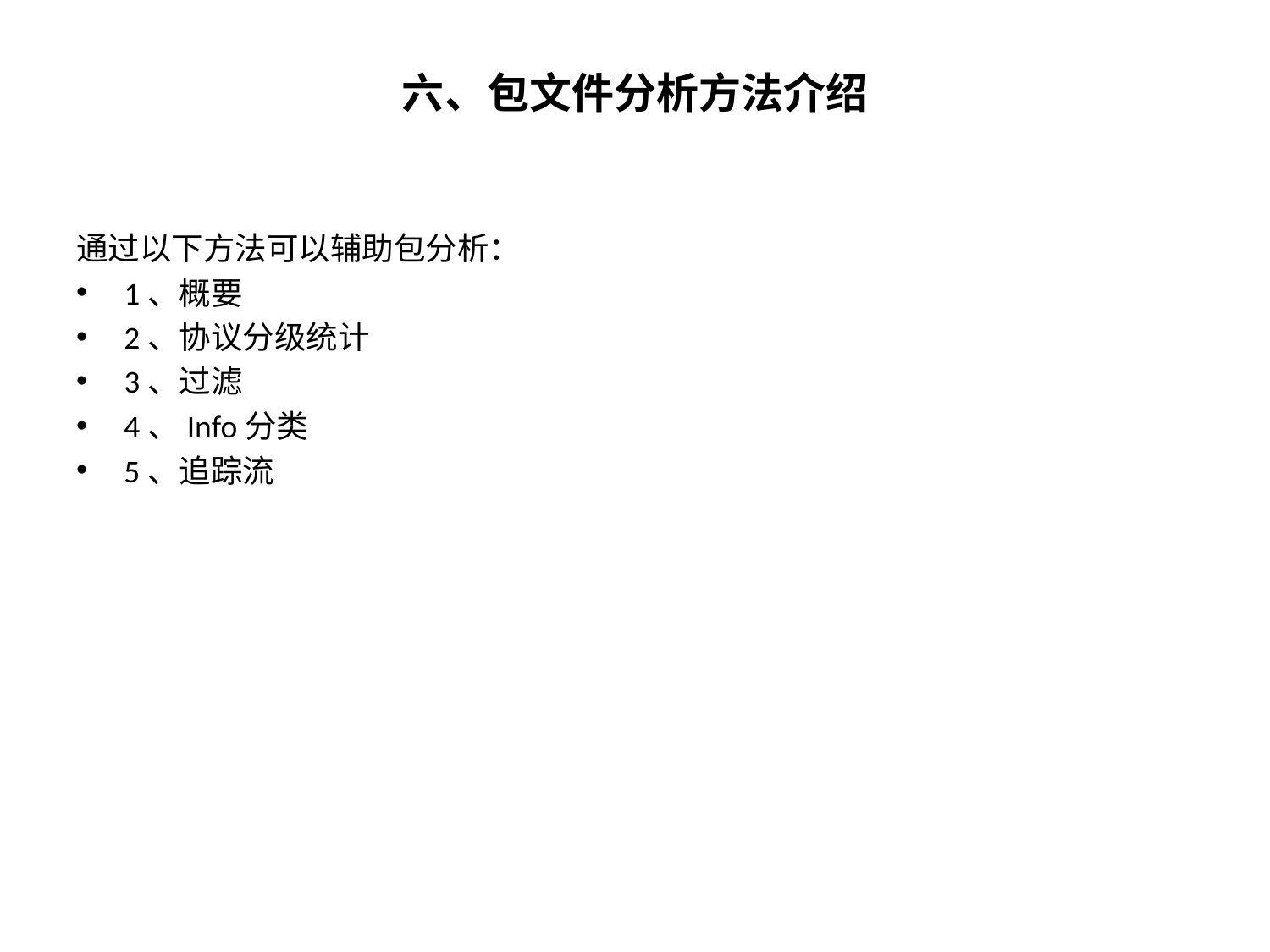

# 六、包文件分析方法介绍
通过以下方法可以辅助包分析：
1、概要
2、协议分级统计
3、过滤
4、Info分类
5、追踪流